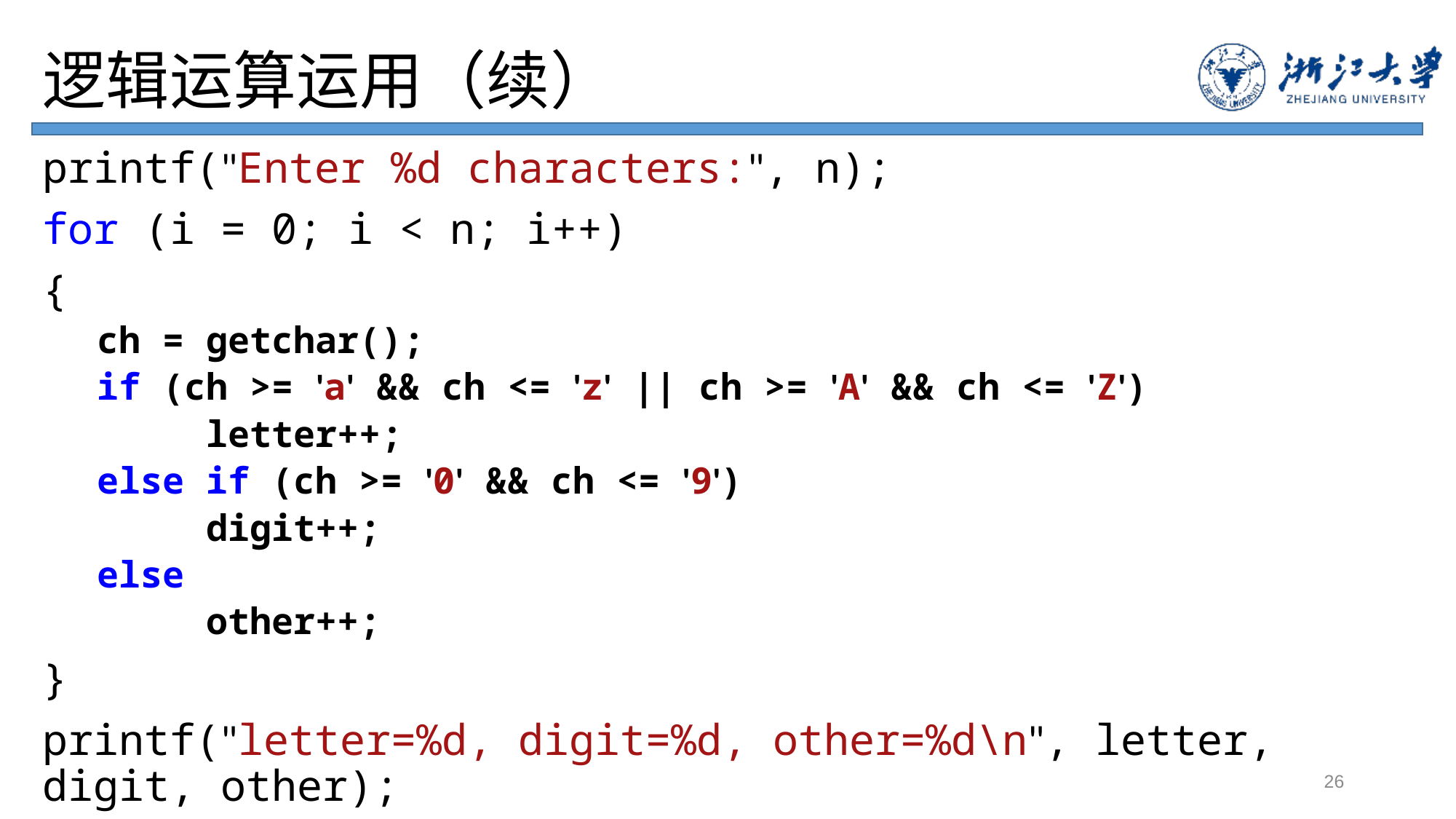

# 逻辑运算运用（续）
printf("Enter %d characters:", n);
for (i = 0; i < n; i++)
{
ch = getchar();
if (ch >= 'a' && ch <= 'z' || ch >= 'A' && ch <= 'Z')
	letter++;
else if (ch >= '0' && ch <= '9')
	digit++;
else
	other++;
}
printf("letter=%d, digit=%d, other=%d\n", letter, digit, other);
26